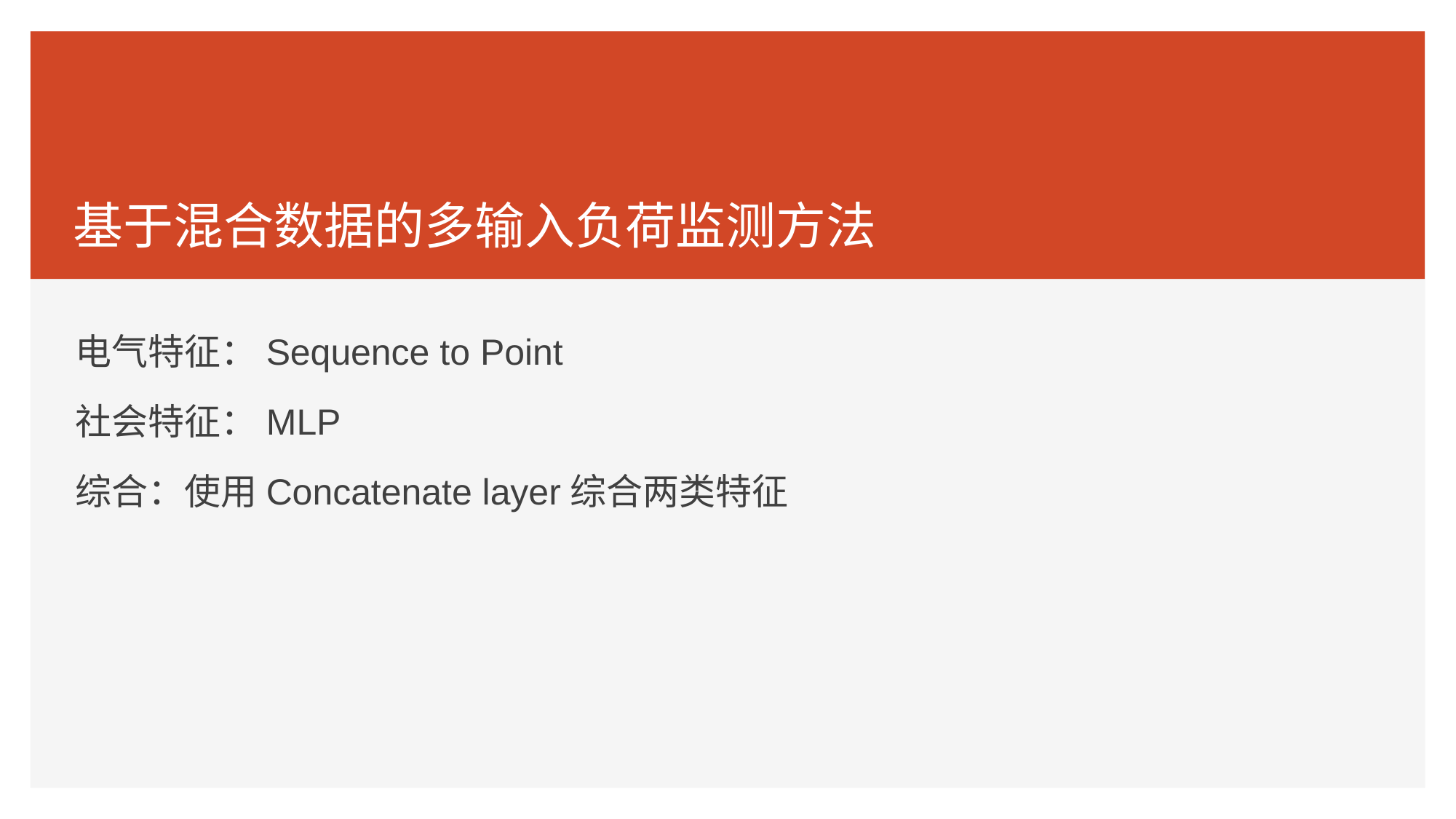

# 基于混合数据的多输入负荷监测方法
电气特征：Sequence to Point
社会特征：MLP
综合：使用Concatenate layer综合两类特征